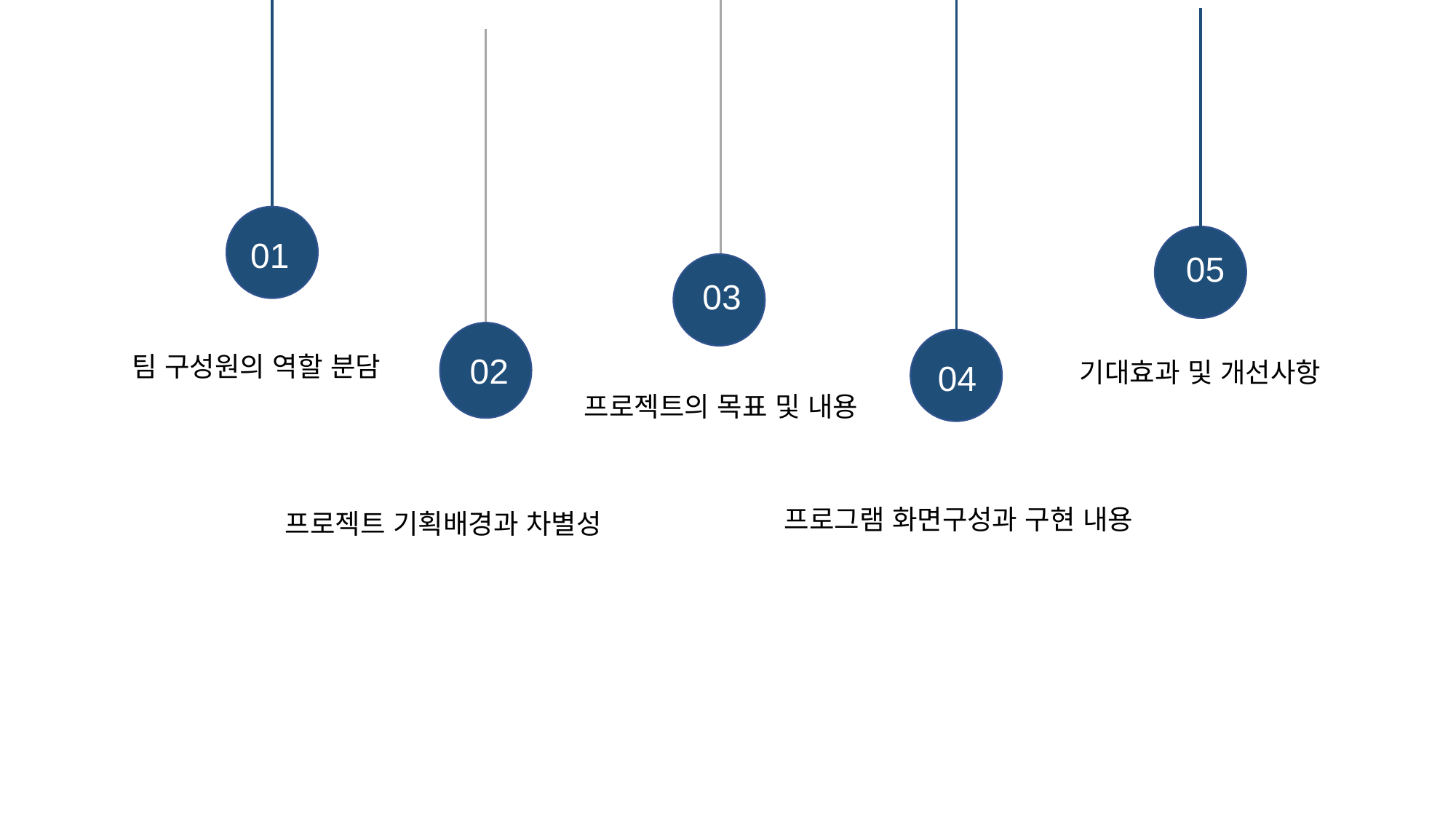

01
05
03
06
02
팀 구성원의 역할 분담
기대효과 및 개선사항
04
프로젝트의 목표 및 내용
프로그램 화면구성과 구현 내용
프로젝트 기획배경과 차별성